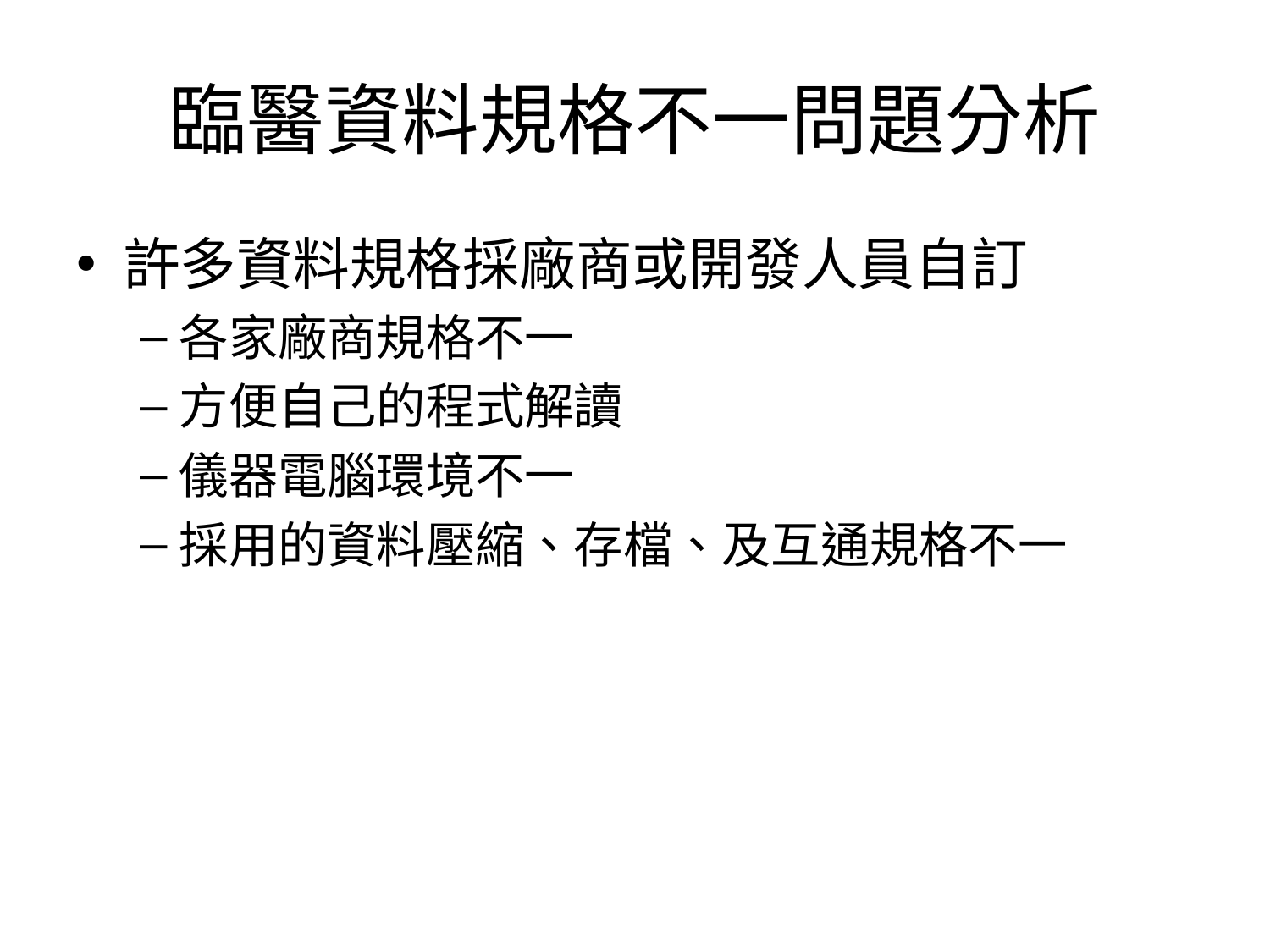

# 臨醫資料規格不一問題分析
許多資料規格採廠商或開發人員自訂
各家廠商規格不一
方便自己的程式解讀
儀器電腦環境不一
採用的資料壓縮、存檔、及互通規格不一